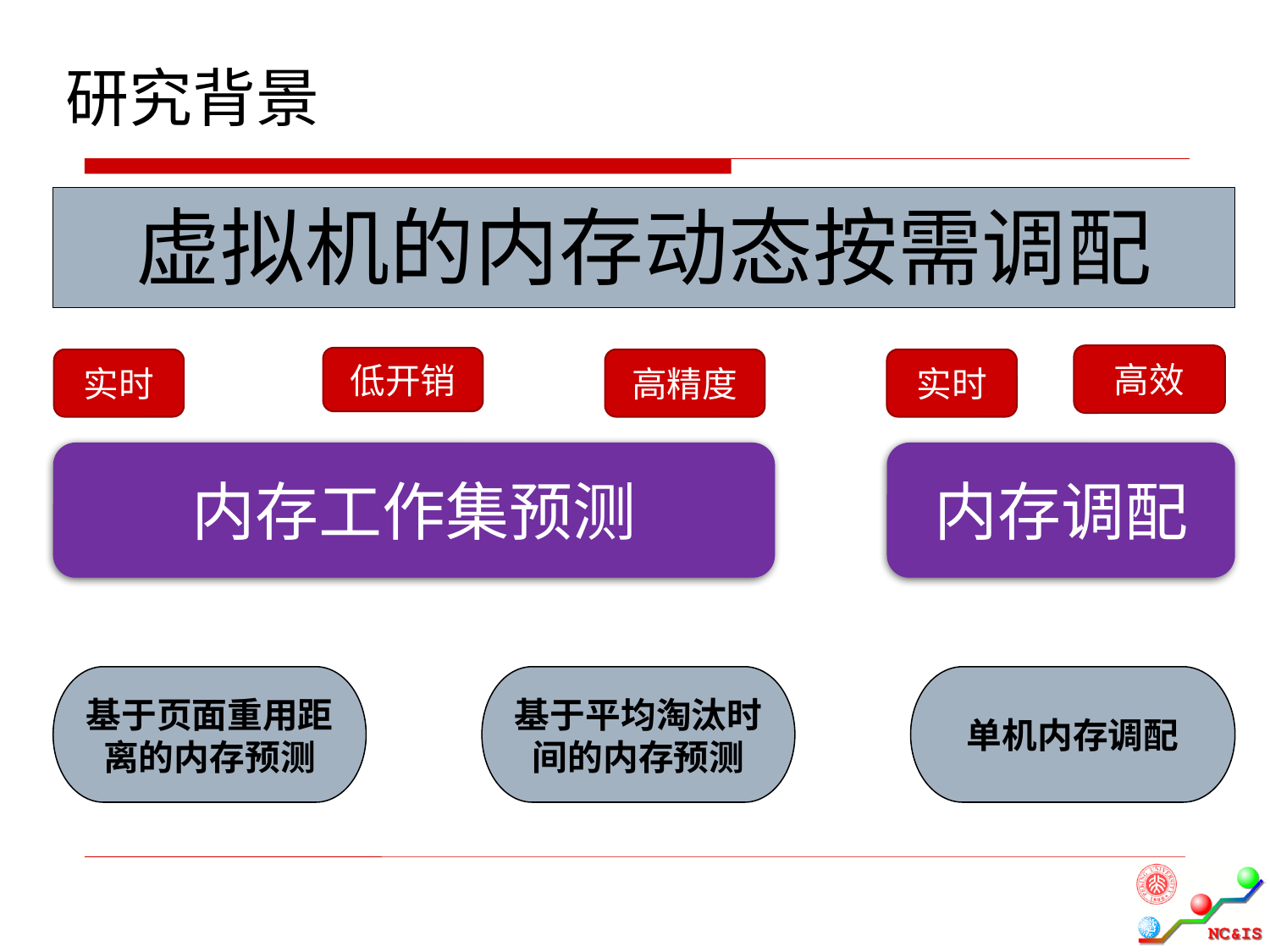

# 研究背景
虚拟机的内存动态按需调配
高效
低开销
实时
高精度
实时
内存调配
内存工作集预测
单机内存调配
基于页面重用距离的内存预测
基于平均淘汰时间的内存预测